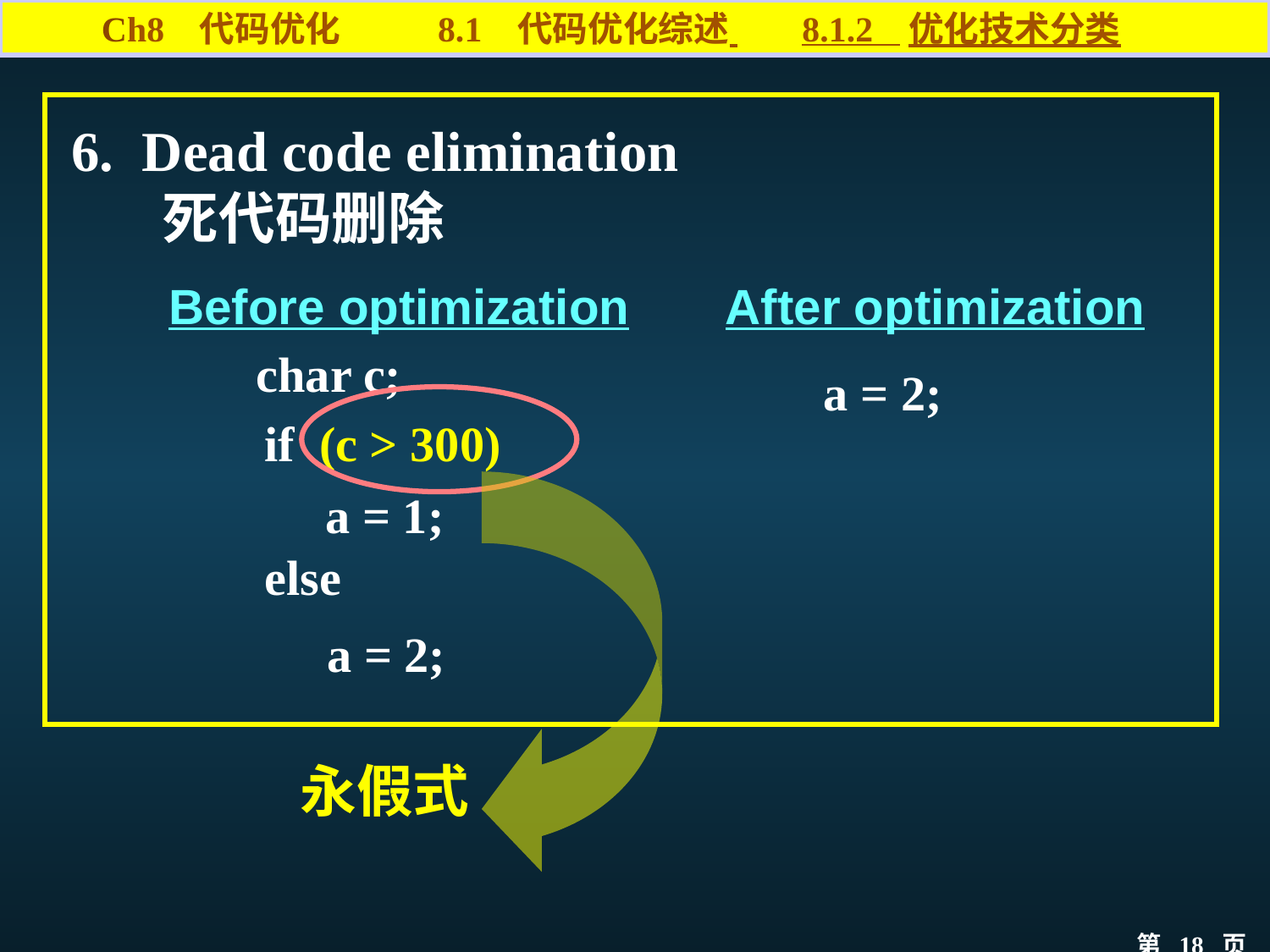

Ch8   代码优化           8.1   代码优化综述        8.1.2   优化技术分类

6.  Dead code elimination
      死代码删除
Before optimization
After optimization
char c;
a = 2;

永假式
if  (c > 300)
a = 1;
else
     a = 2;